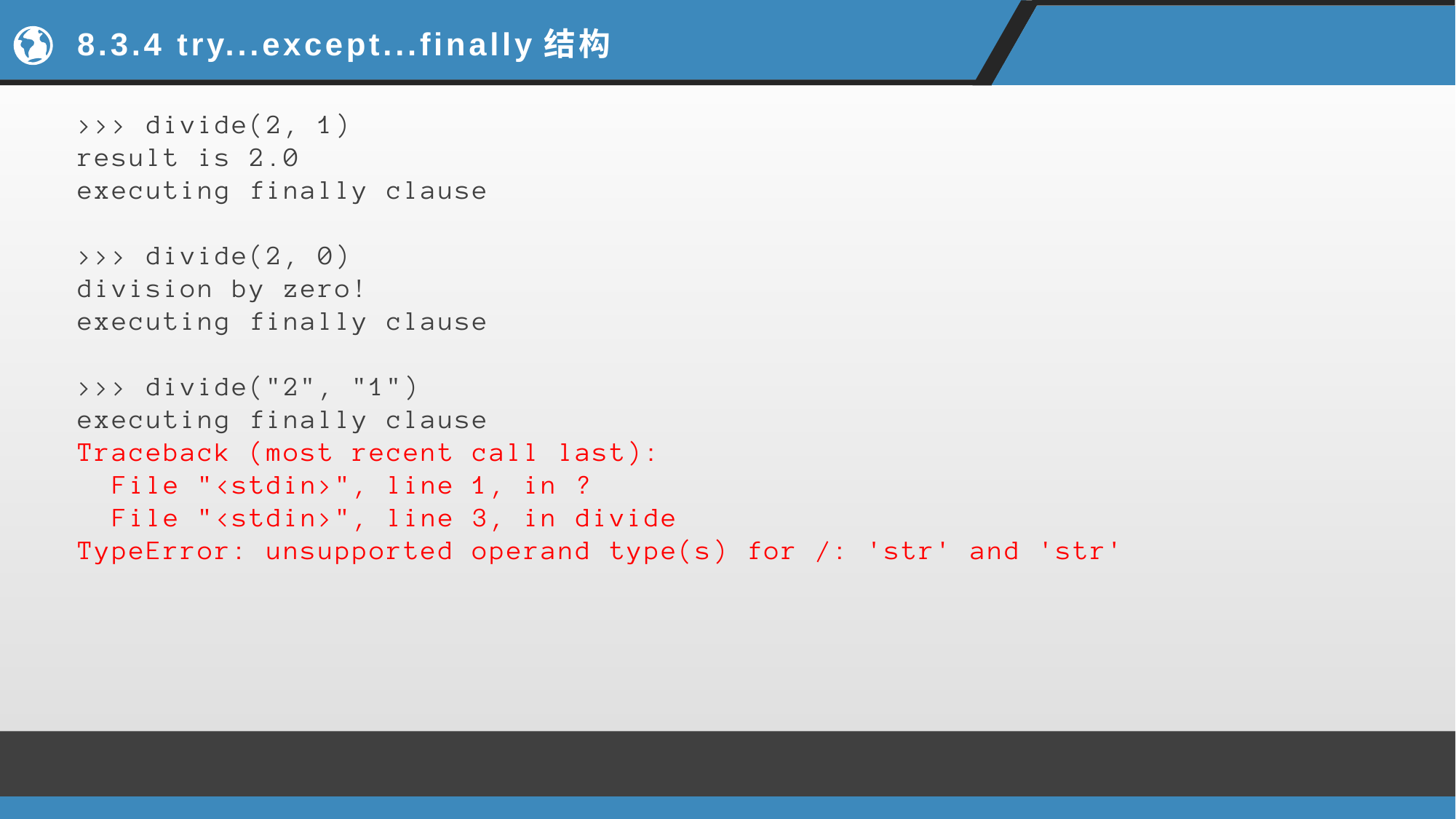

# 8.3.4 try...except...finally结构

>>> divide(2, 1)
result is 2.0
executing finally clause

>>> divide(2, 0)
division by zero!
executing finally clause

>>> divide("2", "1")
executing finally clause
Traceback (most recent call last):
  File "<stdin>", line 1, in ?
  File "<stdin>", line 3, in divide
TypeError: unsupported operand type(s) for /: 'str' and 'str'